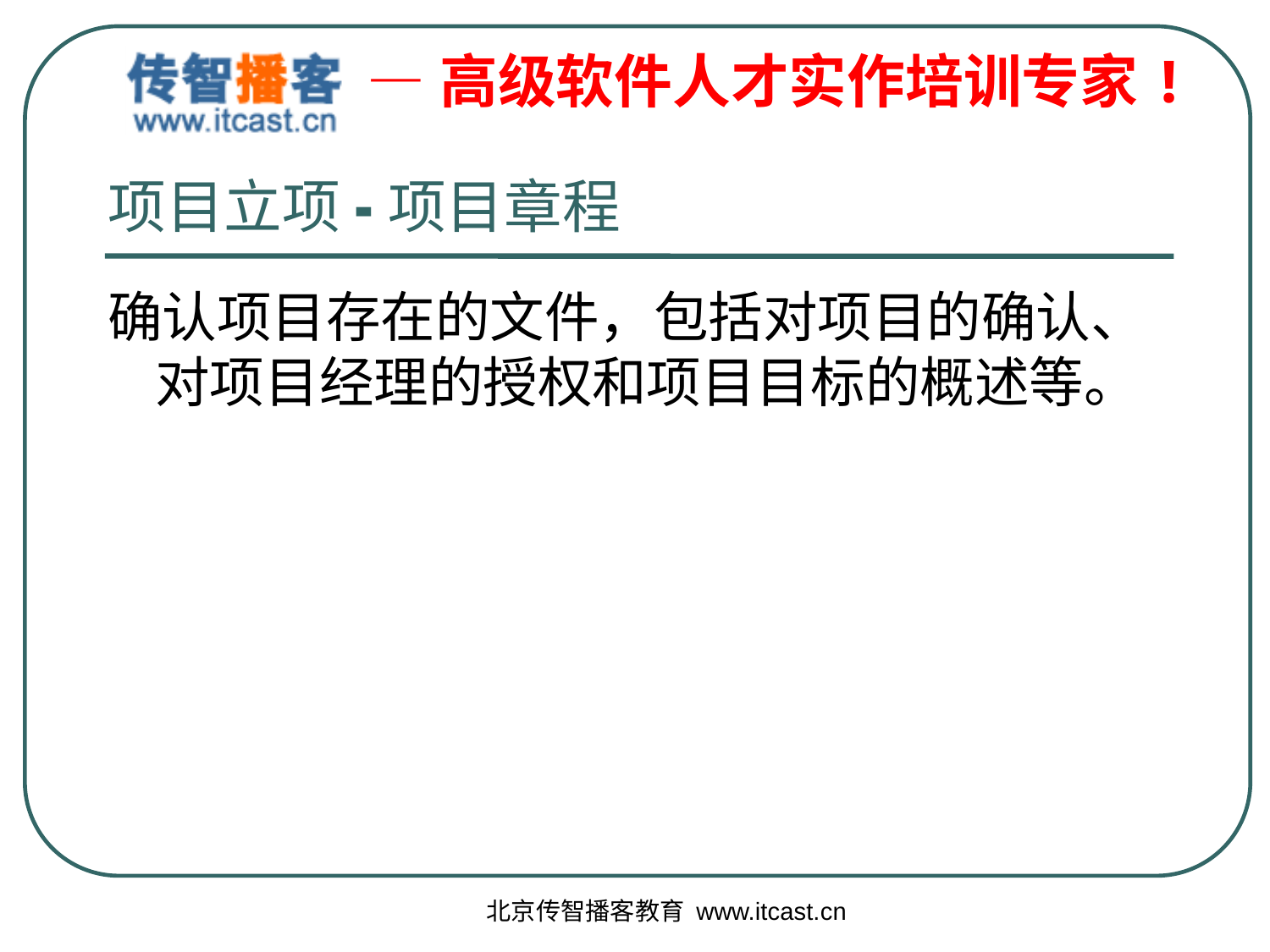

# 项目立项-项目章程
确认项目存在的文件，包括对项目的确认、对项目经理的授权和项目目标的概述等。
北京传智播客教育 www.itcast.cn